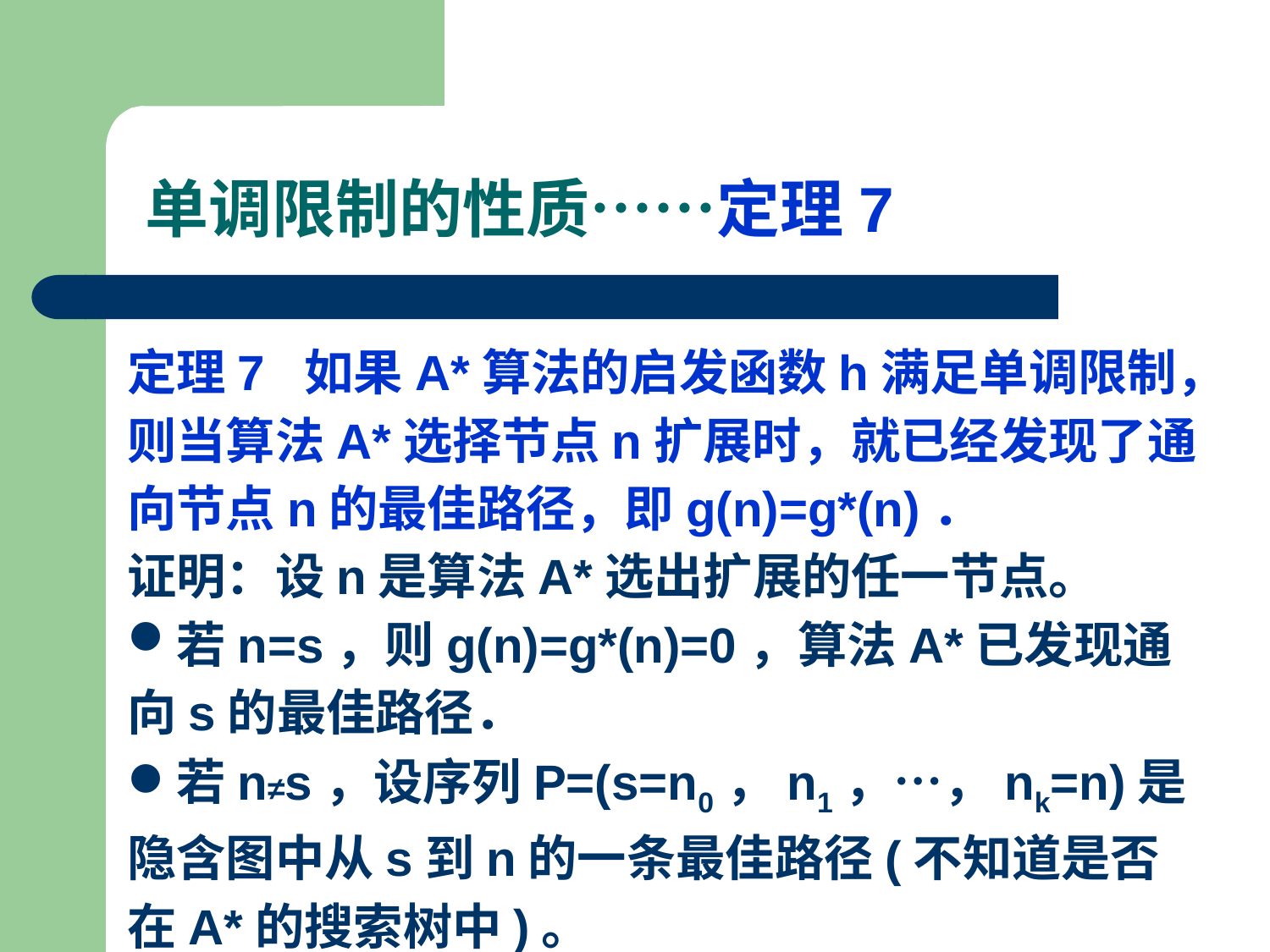

单调限制的性质……定理7
定理7  如果A*算法的启发函数h满足单调限制，则当算法A*选择节点n扩展时，就已经发现了通向节点n的最佳路径，即g(n)=g*(n)．
证明：设n是算法A*选出扩展的任一节点。
若n=s，则g(n)=g*(n)=0，算法A*已发现通向s的最佳路径．
若n≠s，设序列P=(s=n0，n1，…，nk=n)是隐含图中从s到n的一条最佳路径(不知道是否在A*的搜索树中)。
62